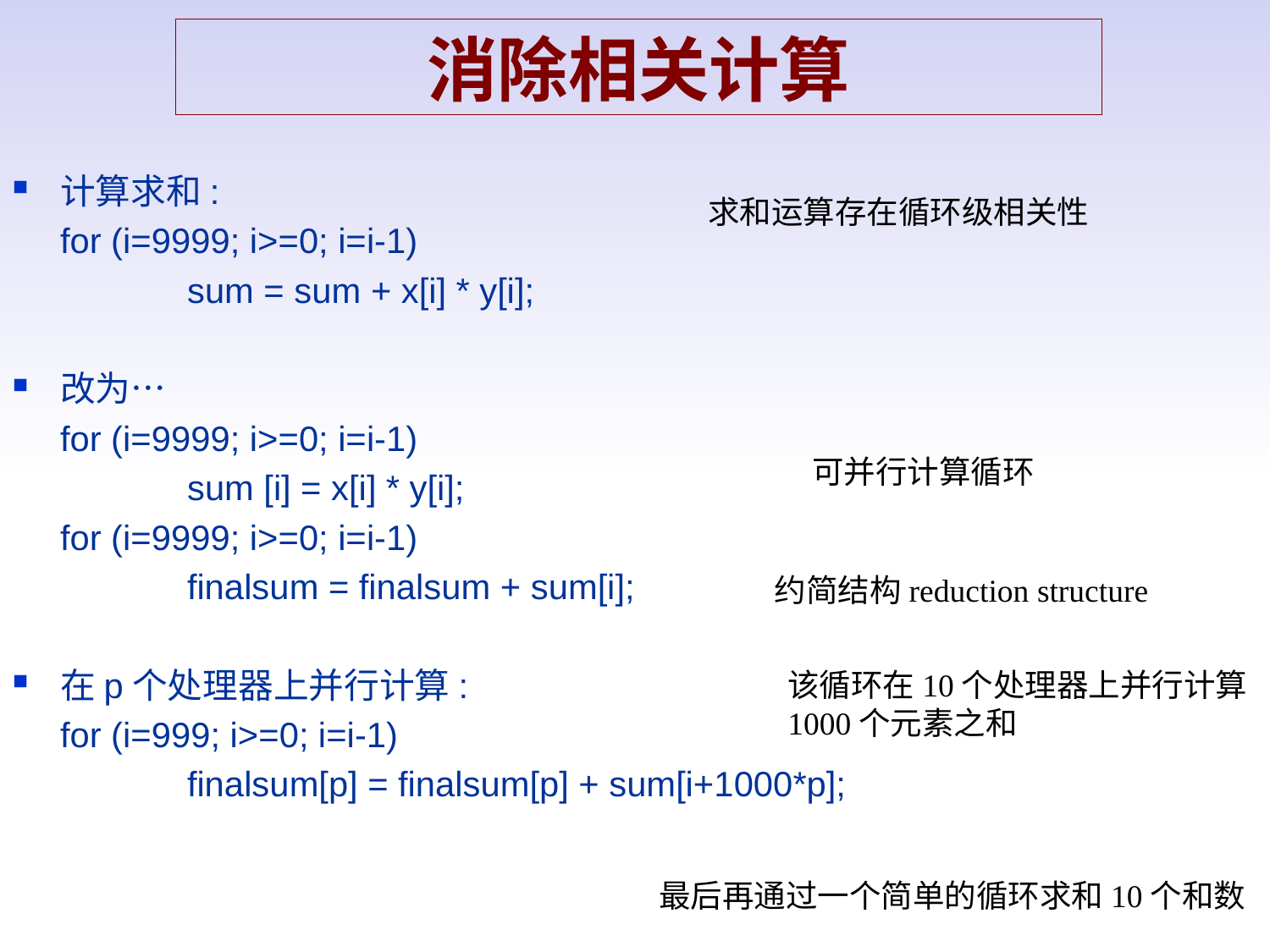

消除相关计算
计算求和:
	for (i=9999; i>=0; i=i-1)
		sum = sum + x[i] * y[i];

改为…
	for (i=9999; i>=0; i=i-1)
		sum [i] = x[i] * y[i];
	for (i=9999; i>=0; i=i-1)
		finalsum = finalsum + sum[i];

在p个处理器上并行计算:
	for (i=999; i>=0; i=i-1)
		finalsum[p] = finalsum[p] + sum[i+1000*p];
求和运算存在循环级相关性
可并行计算循环
约简结构reduction structure
该循环在10个处理器上并行计算1000个元素之和
最后再通过一个简单的循环求和10个和数